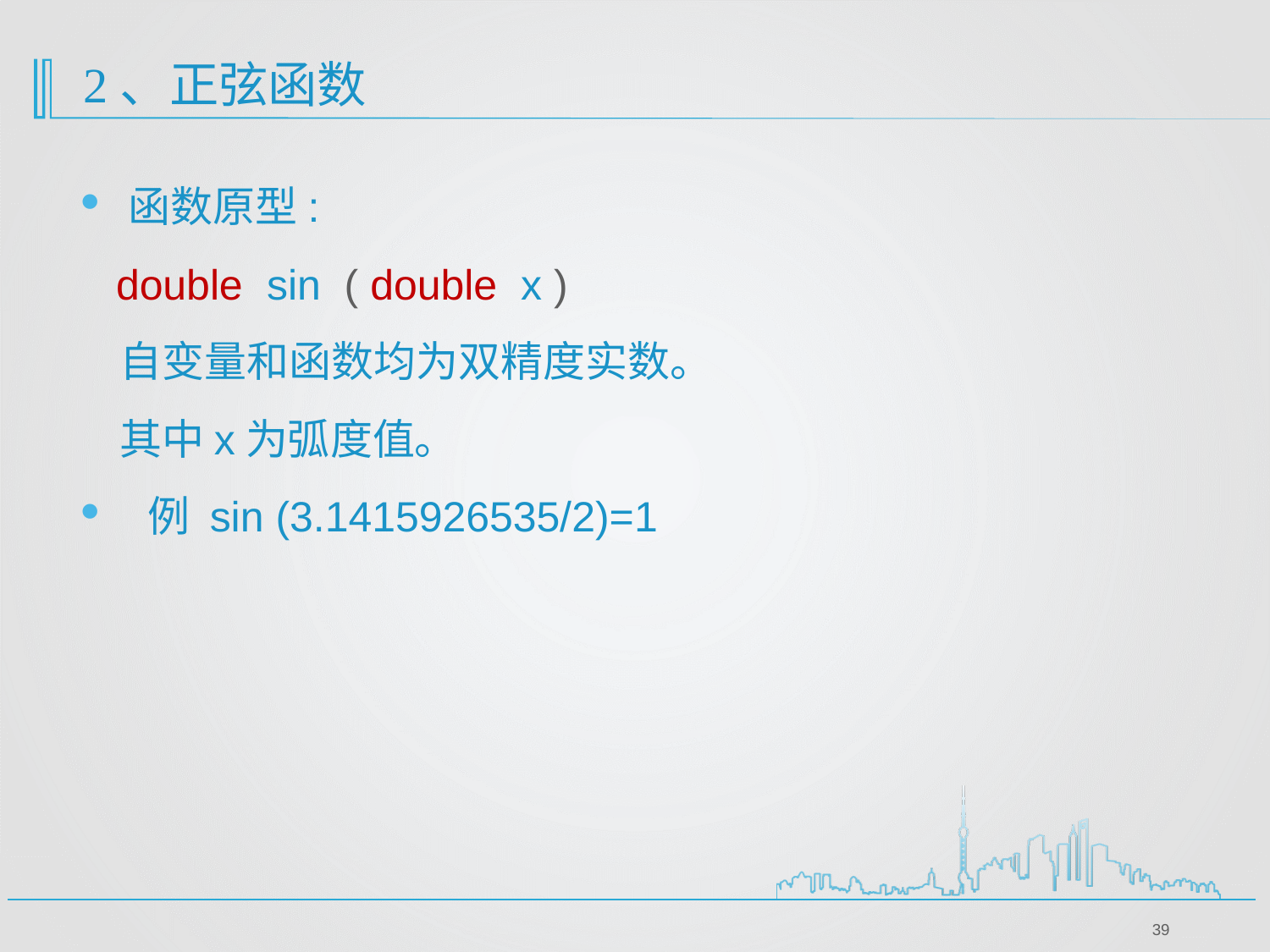

2、正弦函数
函数原型:
   double  sin  ( double  x )
   自变量和函数均为双精度实数。
   其中x为弧度值。
 例 sin (3.1415926535/2)=1

39